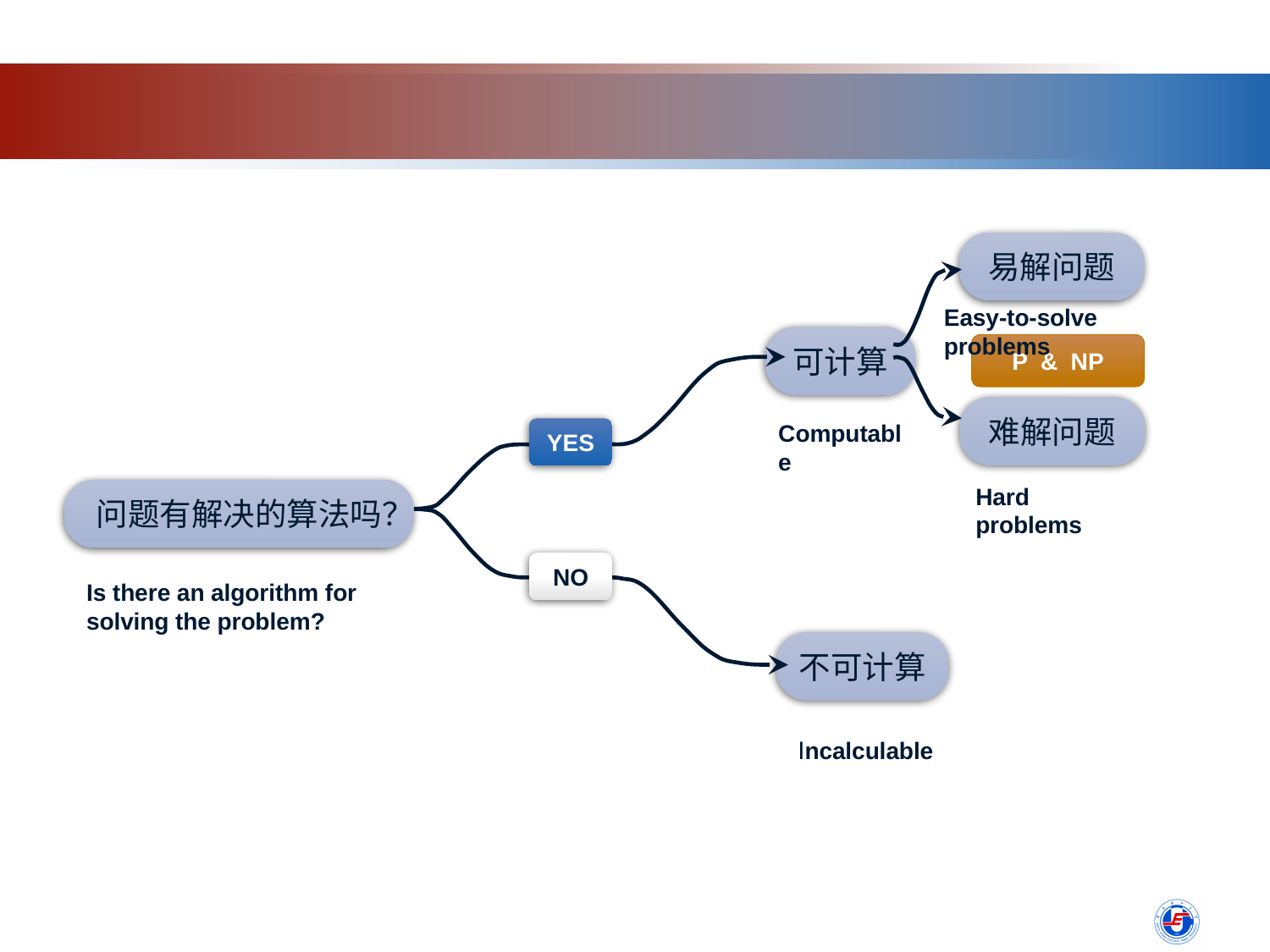

易解问题

Easy-to-solve problems
可计算
P  &  NP

难解问题
Computable
YES

Hard problems
问题有解决的算法吗？

NO
Is there an algorithm for solving the problem?

不可计算
Incalculable